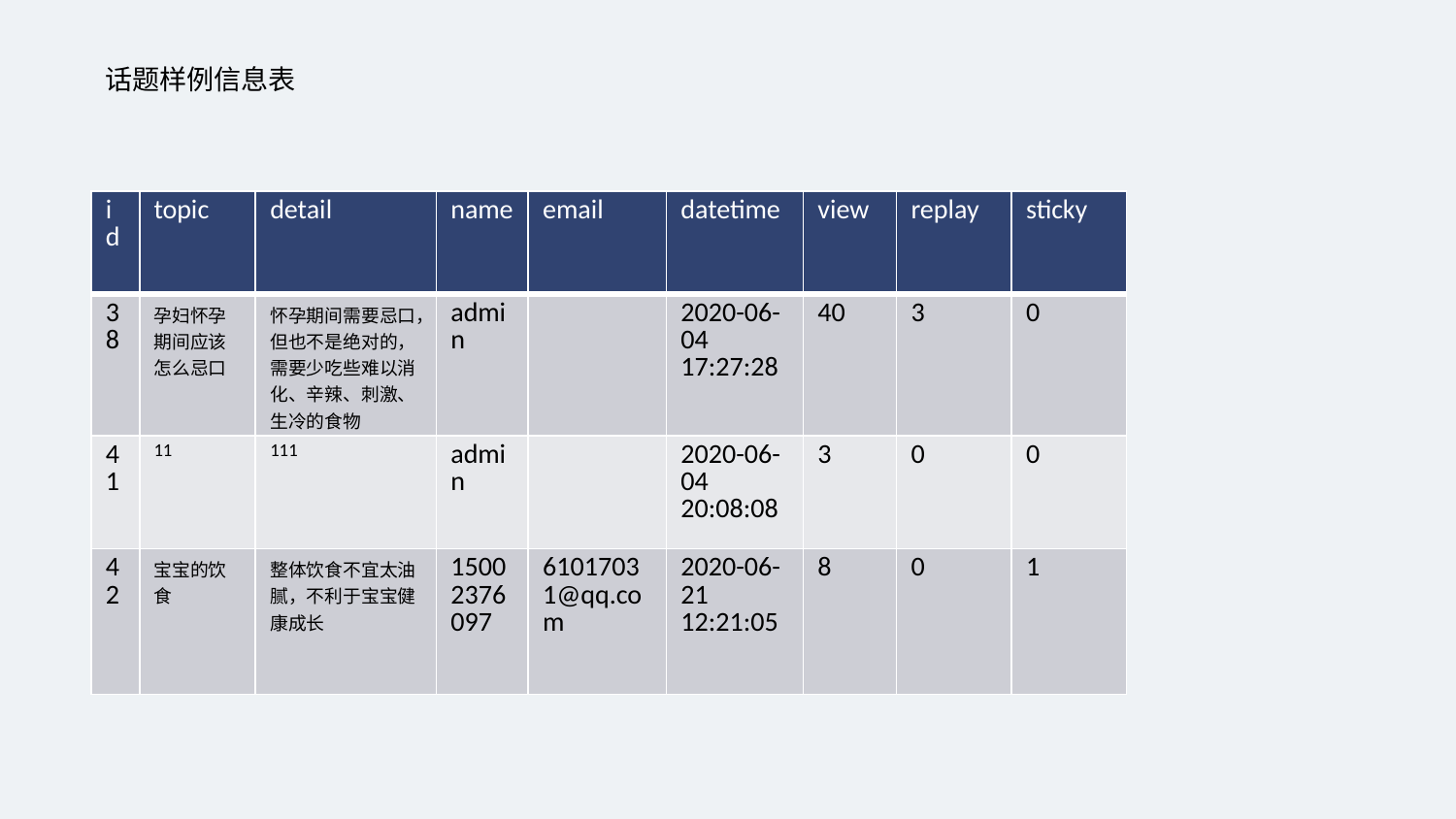

话题样例信息表
| id | topic | detail | name | email | datetime | view | replay | sticky |
| --- | --- | --- | --- | --- | --- | --- | --- | --- |
| 38 | 孕妇怀孕期间应该怎么忌口 | 怀孕期间需要忌口，但也不是绝对的，需要少吃些难以消化、辛辣、刺激、生冷的食物 | admin |  | 2020-06-04 17:27:28 | 40 | 3 | 0 |
| 41 | 11 | 111 | admin |  | 2020-06-04 20:08:08 | 3 | 0 | 0 |
| 42 | 宝宝的饮食 | 整体饮食不宜太油腻，不利于宝宝健康成长 | 15002376097 | 61017031@qq.com | 2020-06-21 12:21:05 | 8 | 0 | 1 |